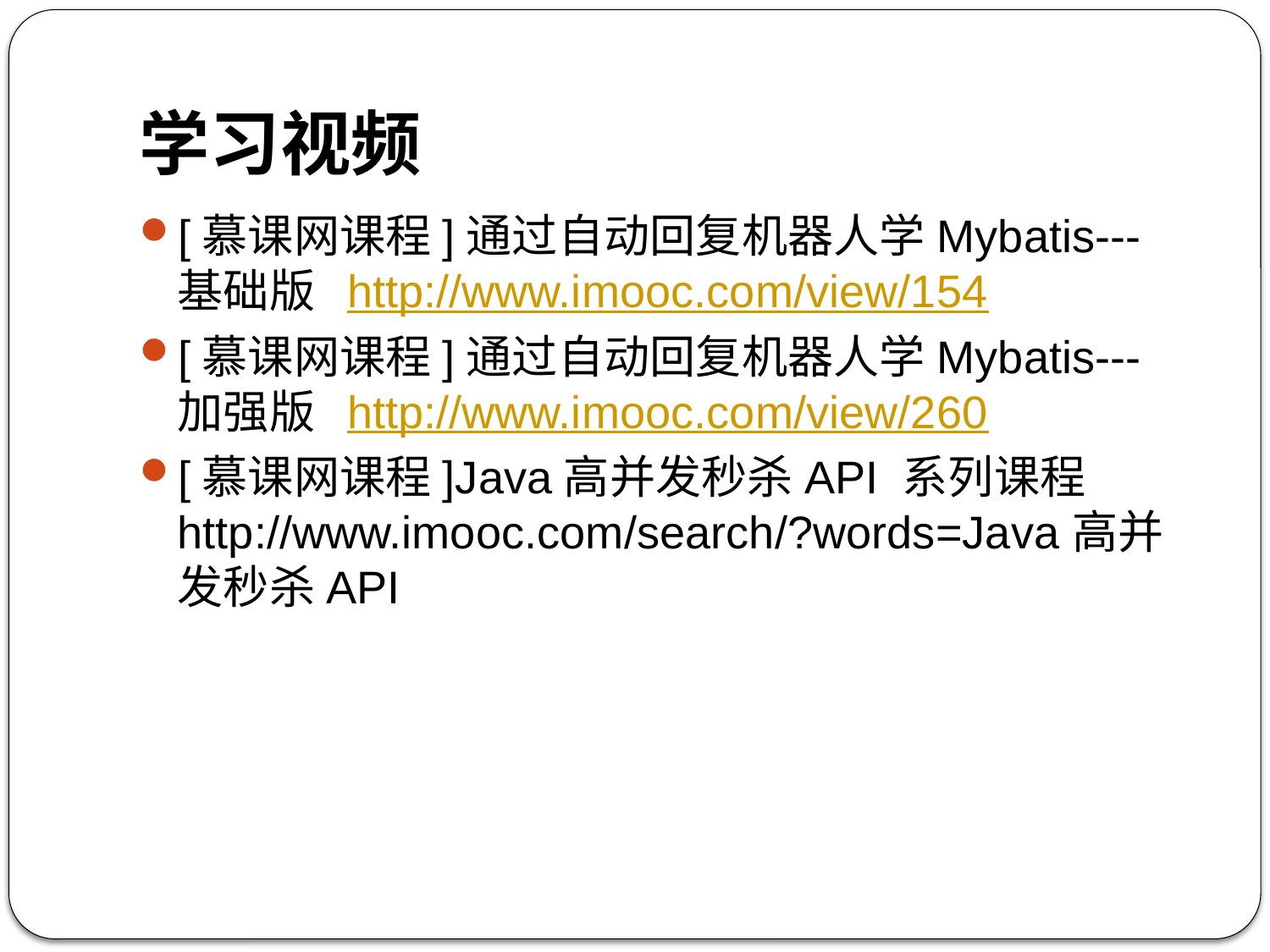

# 学习视频
[慕课网课程]通过自动回复机器人学Mybatis---基础版  http://www.imooc.com/view/154
[慕课网课程]通过自动回复机器人学Mybatis---加强版  http://www.imooc.com/view/260
[慕课网课程]Java高并发秒杀API 系列课程   http://www.imooc.com/search/?words=Java高并发秒杀API